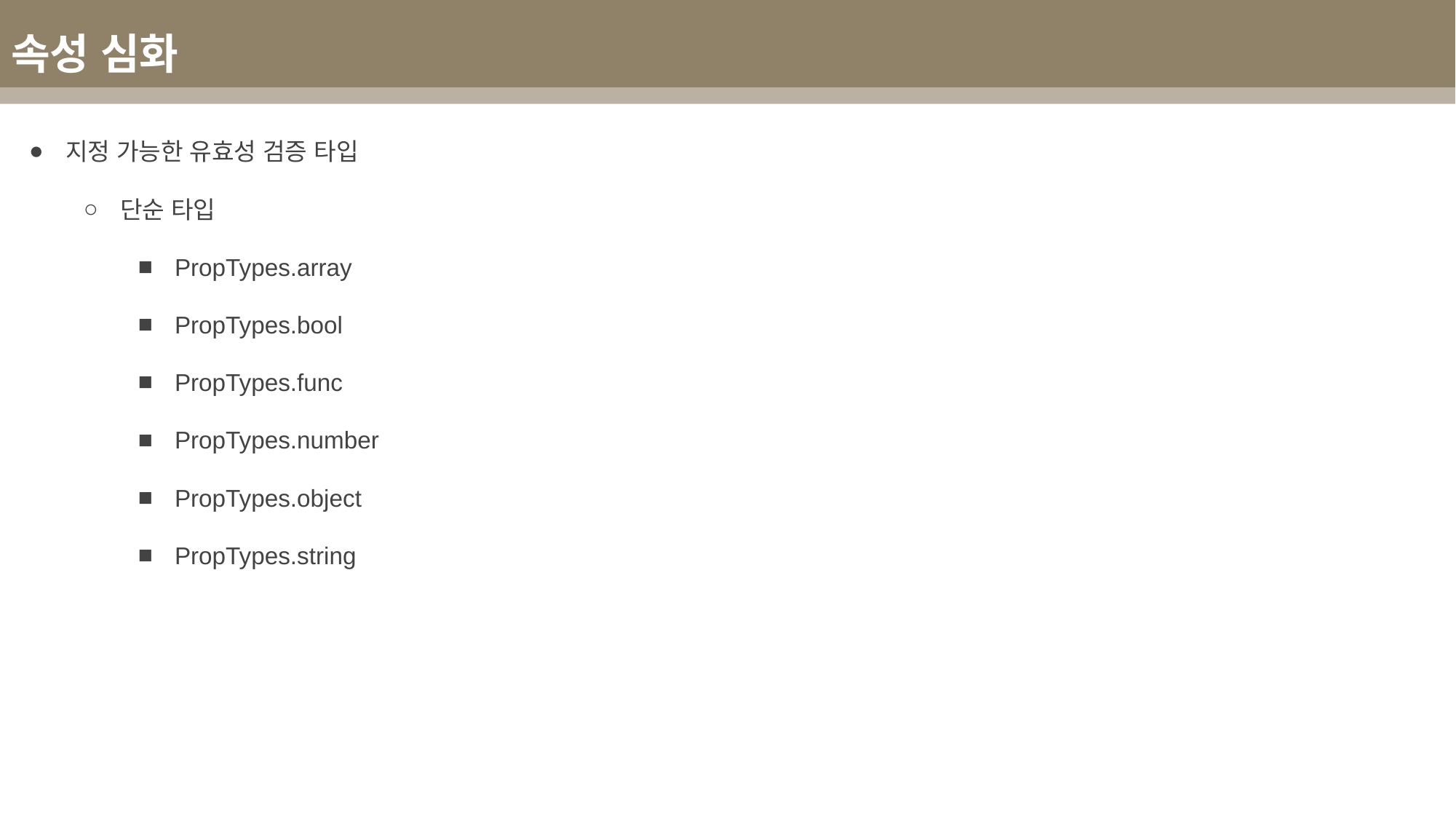

속성 심화
지정 가능한 유효성 검증 타입
단순 타입
PropTypes.array
PropTypes.bool
PropTypes.func
PropTypes.number
PropTypes.object
PropTypes.string